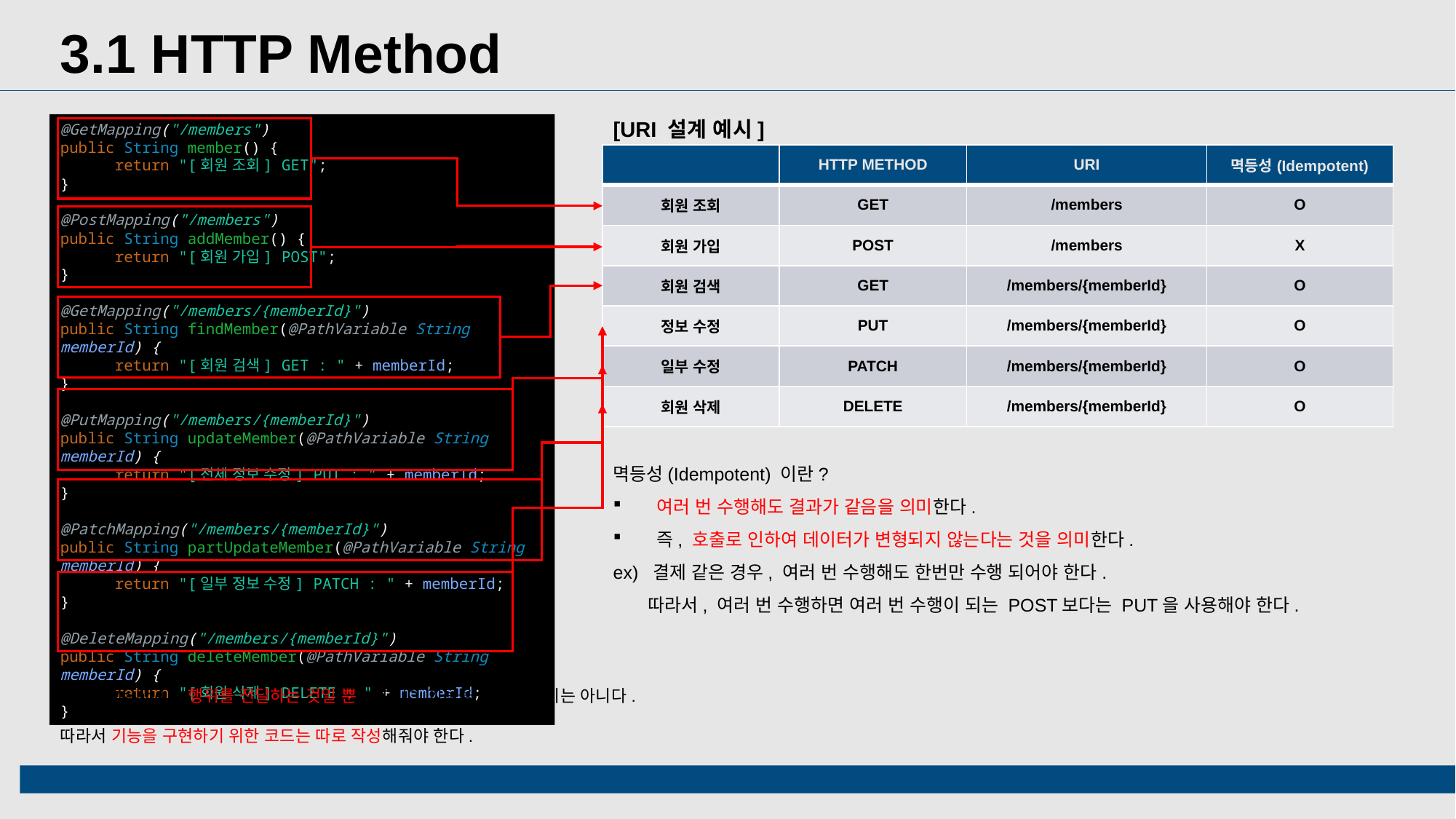

3.1 HTTP Method
[URI 설계 예시]
@GetMapping("/members")
public String member() {
return "[회원 조회] GET";
}

@PostMapping("/members")
public String addMember() {
return "[회원 가입] POST";
}

@GetMapping("/members/{memberId}")
public String findMember(@PathVariable String memberId) {
return "[회원 검색] GET : " + memberId;
}

@PutMapping("/members/{memberId}")
public String updateMember(@PathVariable String memberId) {
return "[전체 정보 수정] PUT : " + memberId;
}

@PatchMapping("/members/{memberId}")
public String partUpdateMember(@PathVariable String memberId) {
return "[일부 정보 수정] PATCH : " + memberId;
}

@DeleteMapping("/members/{memberId}")
public String deleteMember(@PathVariable String memberId) {
return "[회원 삭제] DELETE : " + memberId;
}

|  | HTTP METHOD | URI | 멱등성(Idempotent) |
| --- | --- | --- | --- |
| 회원 조회 | GET | /members | O |
| 회원 가입 | POST | /members | X |
| 회원 검색 | GET | /members/{memberId} | O |
| 정보 수정 | PUT | /members/{memberId} | O |
| 일부 수정 | PATCH | /members/{memberId} | O |
| 회원 삭제 | DELETE | /members/{memberId} | O |

멱등성(Idempotent) 이란?
 여러 번 수행해도 결과가 같음을 의미한다.
 즉, 호출로 인하여 데이터가 변형되지 않는다는 것을 의미한다.
ex)  결제 같은 경우, 여러 번 수행해도 한번만 수행 되어야 한다.
      따라서, 여러 번 수행하면 여러 번 수행이 되는 POST보다는 PUT을 사용해야 한다.

HTTP Method는 행위를 전달하는 것일 뿐, CRUD 기능을 한다는 의미는 아니다.
따라서 기능을 구현하기 위한 코드는 따로 작성해줘야 한다.